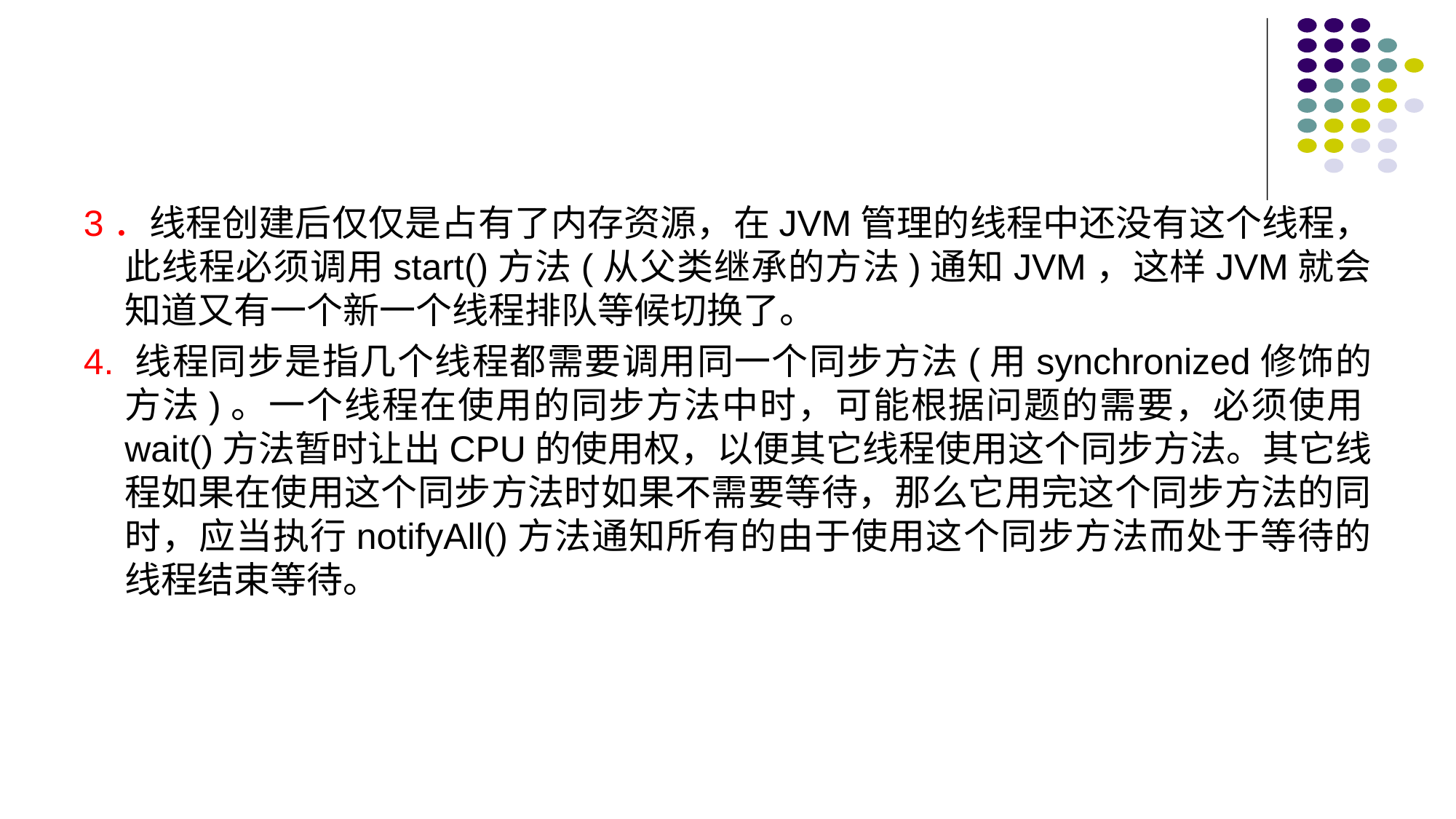

#
3．线程创建后仅仅是占有了内存资源，在JVM管理的线程中还没有这个线程，此线程必须调用start()方法(从父类继承的方法)通知JVM，这样JVM就会知道又有一个新一个线程排队等候切换了。
4. 线程同步是指几个线程都需要调用同一个同步方法(用synchronized修饰的方法)。一个线程在使用的同步方法中时，可能根据问题的需要，必须使用wait()方法暂时让出CPU的使用权，以便其它线程使用这个同步方法。其它线程如果在使用这个同步方法时如果不需要等待，那么它用完这个同步方法的同时，应当执行notifyAll()方法通知所有的由于使用这个同步方法而处于等待的线程结束等待。
82